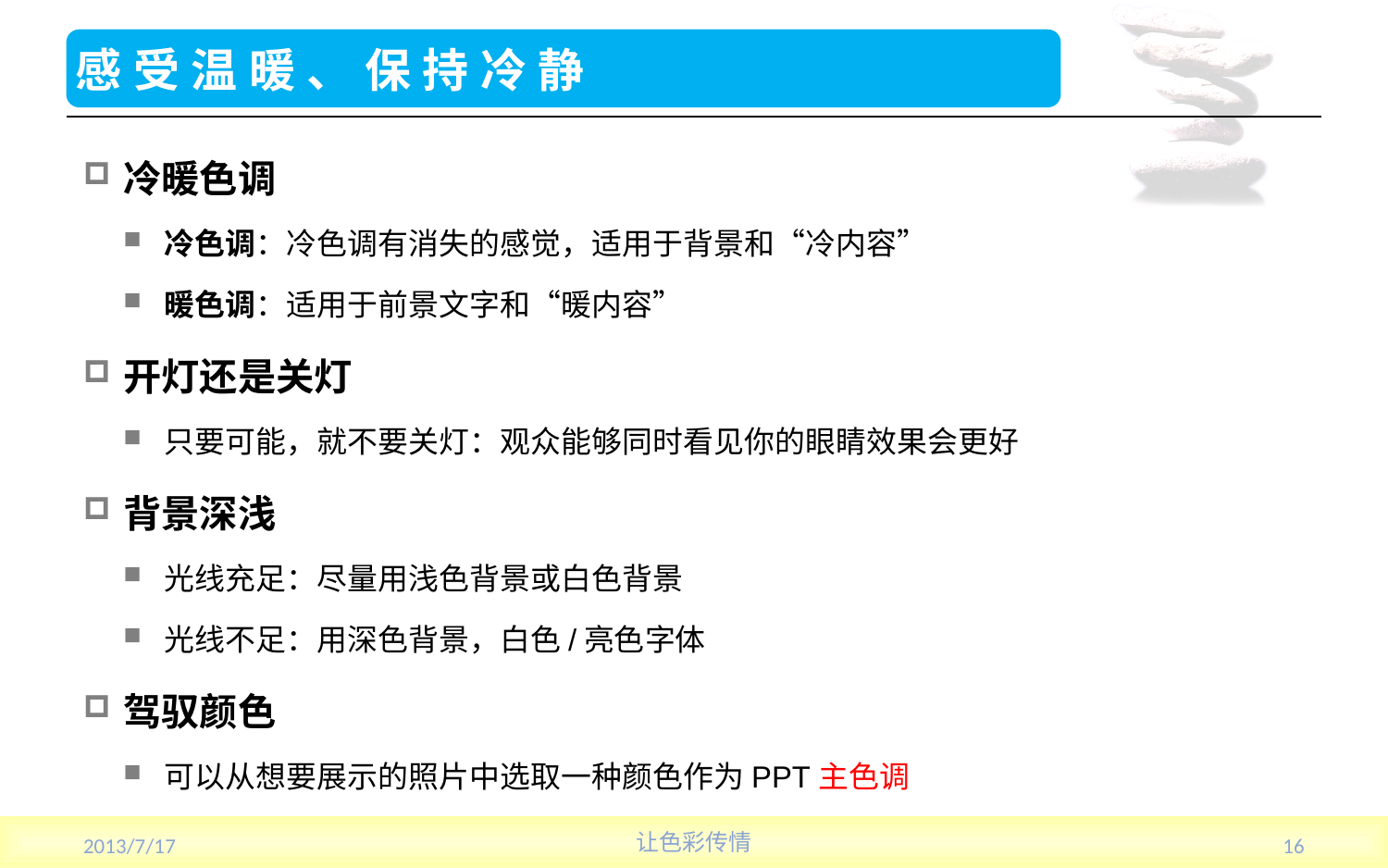

# 感受温暖、保持冷静
冷暖色调
冷色调：冷色调有消失的感觉，适用于背景和“冷内容”
暖色调：适用于前景文字和“暖内容”
开灯还是关灯
只要可能，就不要关灯：观众能够同时看见你的眼睛效果会更好
背景深浅
光线充足：尽量用浅色背景或白色背景
光线不足：用深色背景，白色/亮色字体
驾驭颜色
可以从想要展示的照片中选取一种颜色作为PPT主色调
2013/7/17
让色彩传情
16